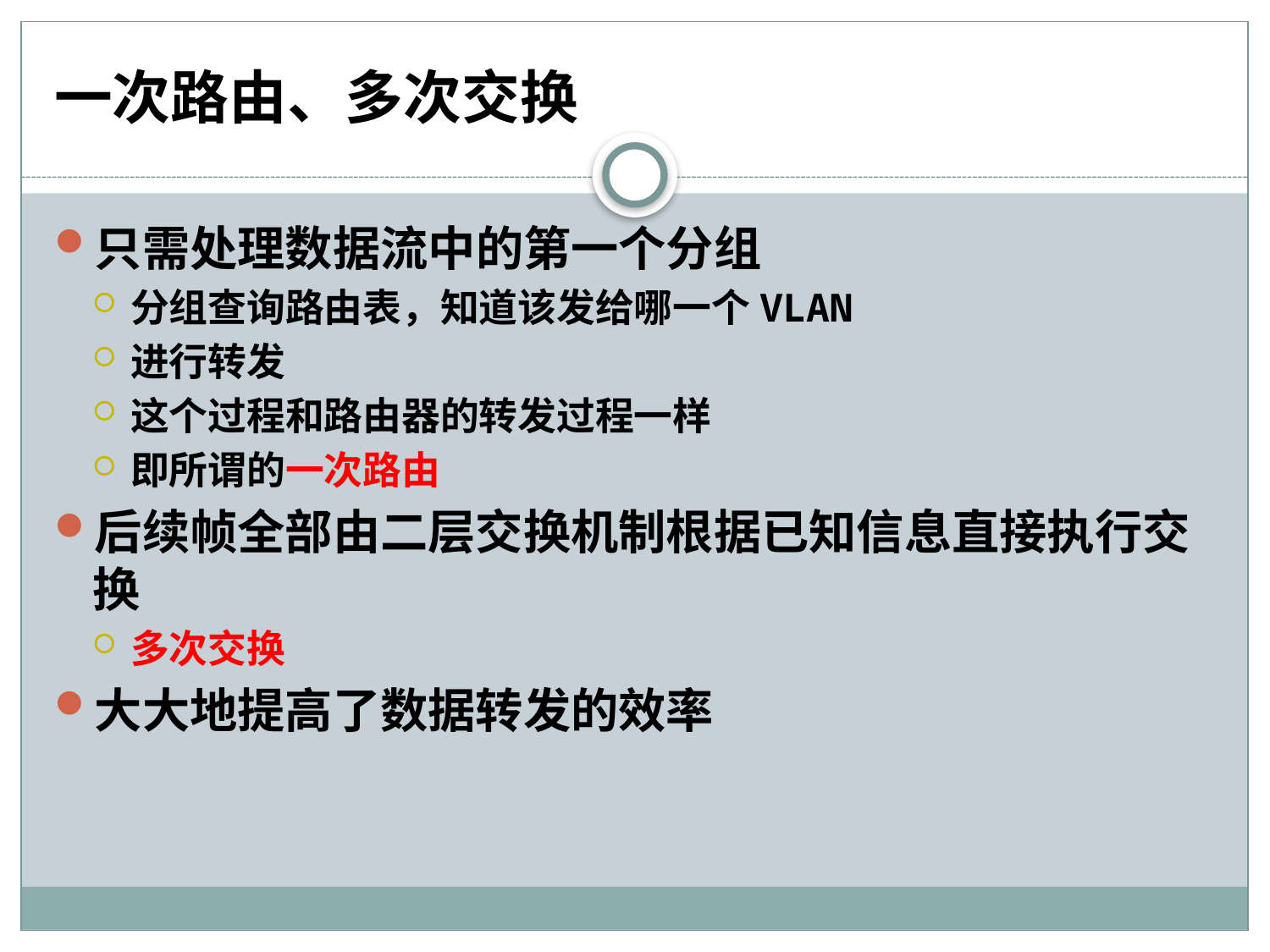

# 一次路由、多次交换
只需处理数据流中的第一个分组
分组查询路由表，知道该发给哪一个VLAN
进行转发
这个过程和路由器的转发过程一样
即所谓的一次路由
后续帧全部由二层交换机制根据已知信息直接执行交换
多次交换
大大地提高了数据转发的效率